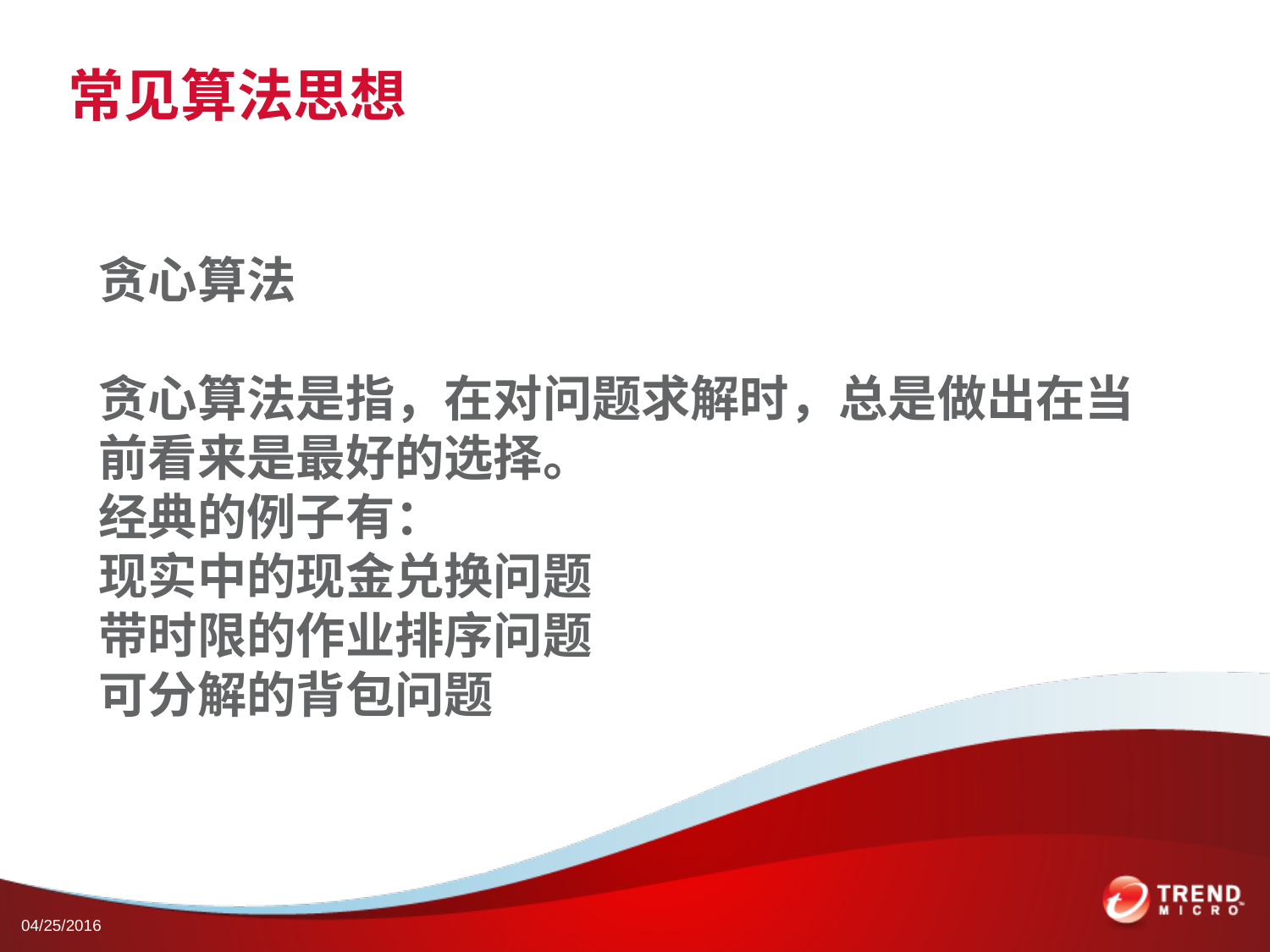

# 常见算法思想
贪心算法

贪心算法是指，在对问题求解时，总是做出在当前看来是最好的选择。
经典的例子有：
现实中的现金兑换问题
带时限的作业排序问题
可分解的背包问题
04/25/2016